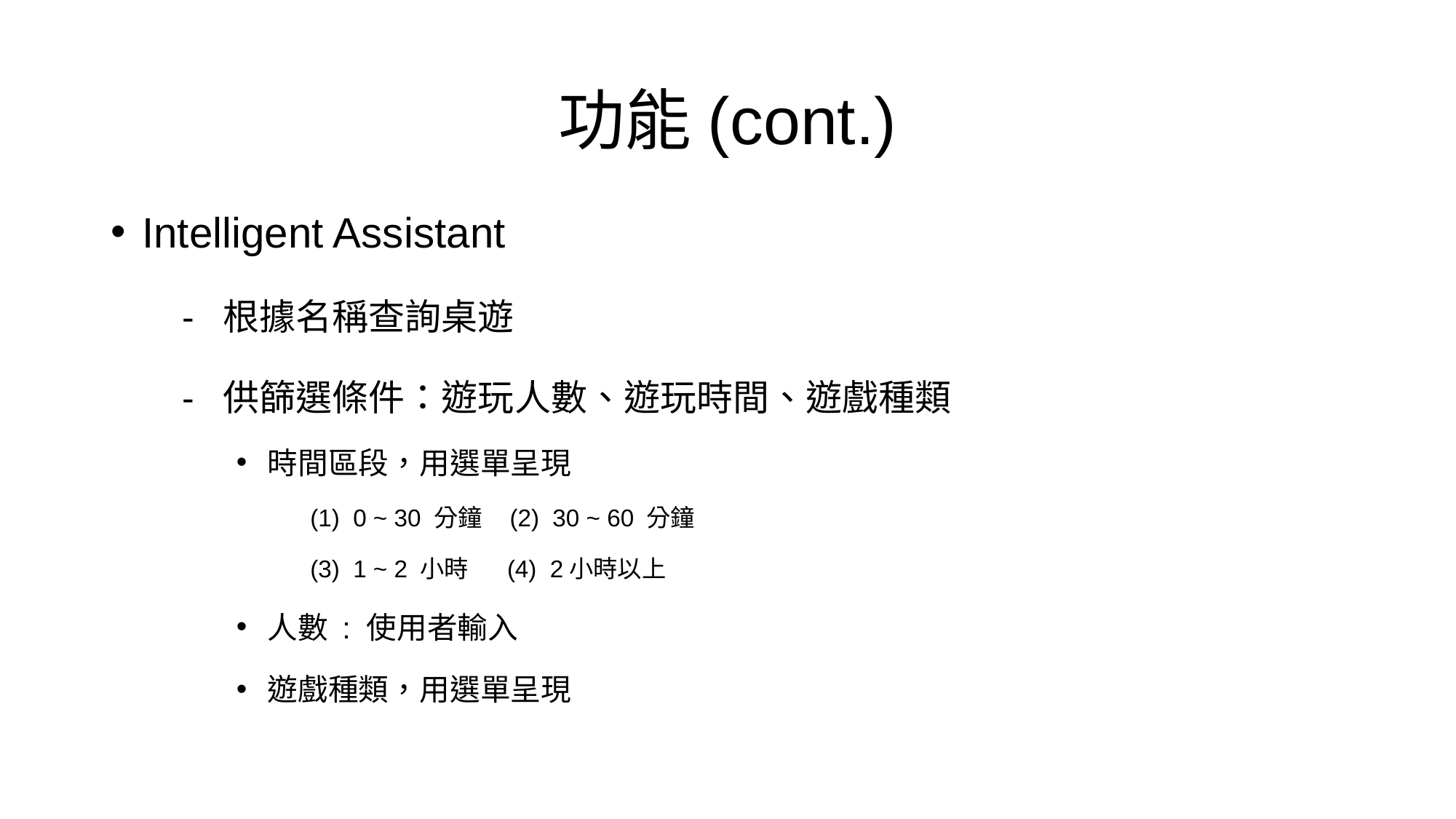

功能(cont.)
Intelligent Assistant
       -  根據名稱查詢桌遊
       -  供篩選條件：遊玩人數、遊玩時間、遊戲種類
時間區段，用選單呈現
           (1)  0 ~ 30 分鐘    (2)  30 ~ 60 分鐘
           (3)  1 ~ 2 小時      (4)  2小時以上
人數 : 使用者輸入
遊戲種類，用選單呈現